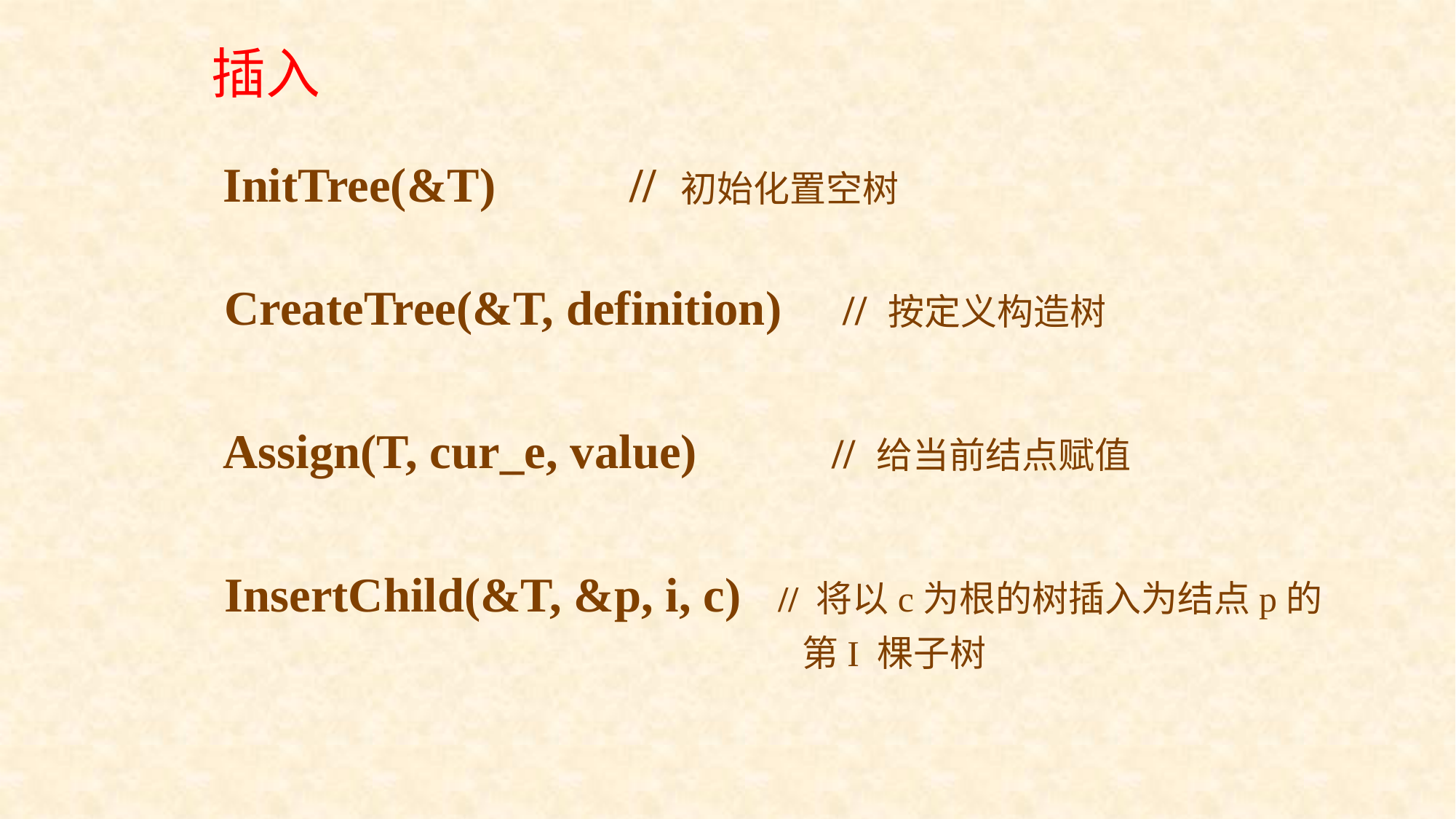

插入
InitTree(&T)           // 初始化置空树
CreateTree(&T, definition)     // 按定义构造树
Assign(T, cur_e, value)           // 给当前结点赋值
InsertChild(&T, &p, i, c)   // 将以c为根的树插入为结点p的第I 棵子树